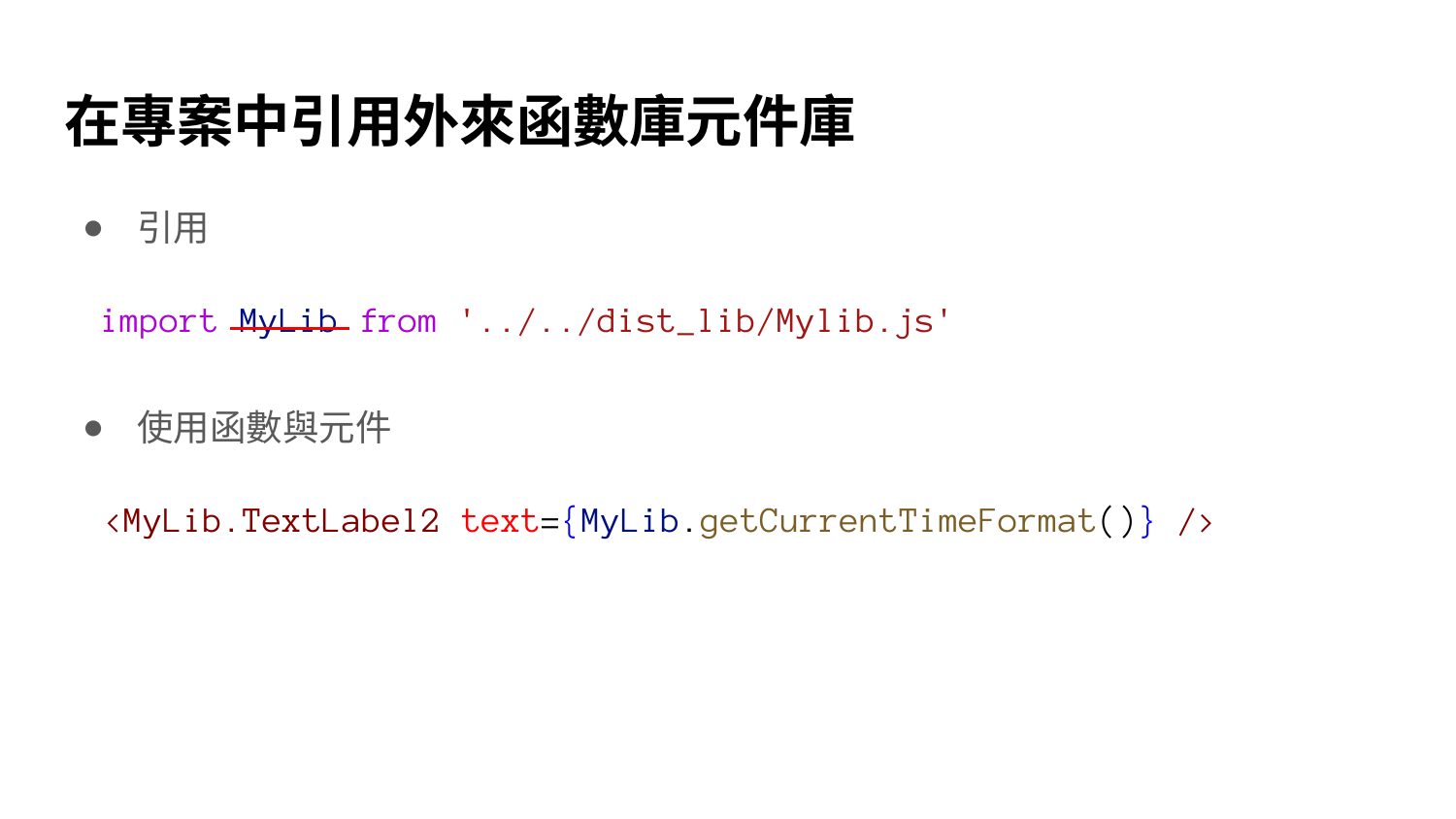

# 在專案中引用外來函數庫元件庫
引用
import MyLib from '../../dist_lib/Mylib.js'

使用函數與元件
  <MyLib.TextLabel2 text={MyLib.getCurrentTimeFormat()} />